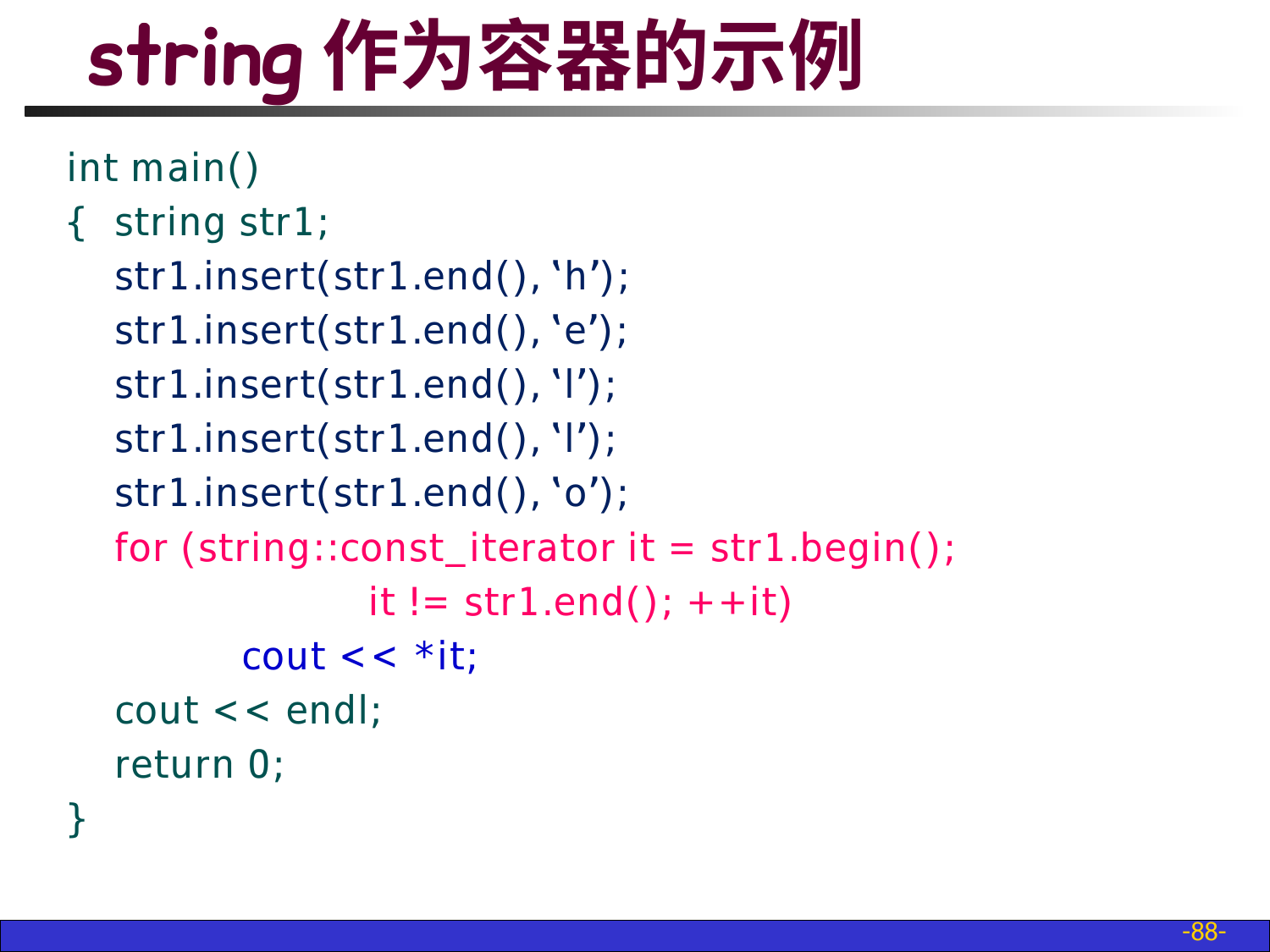

# string作为容器的示例
int main()
{	string str1;
	str1.insert(str1.end(), ‘h’);
	str1.insert(str1.end(), ‘e’);
	str1.insert(str1.end(), ‘l’);
	str1.insert(str1.end(), ‘l’);
	str1.insert(str1.end(), ‘o’);
	for (string::const_iterator it = str1.begin();
			it != str1.end(); ++it)
		cout << *it;
	cout << endl;
	return 0;
}
-88-